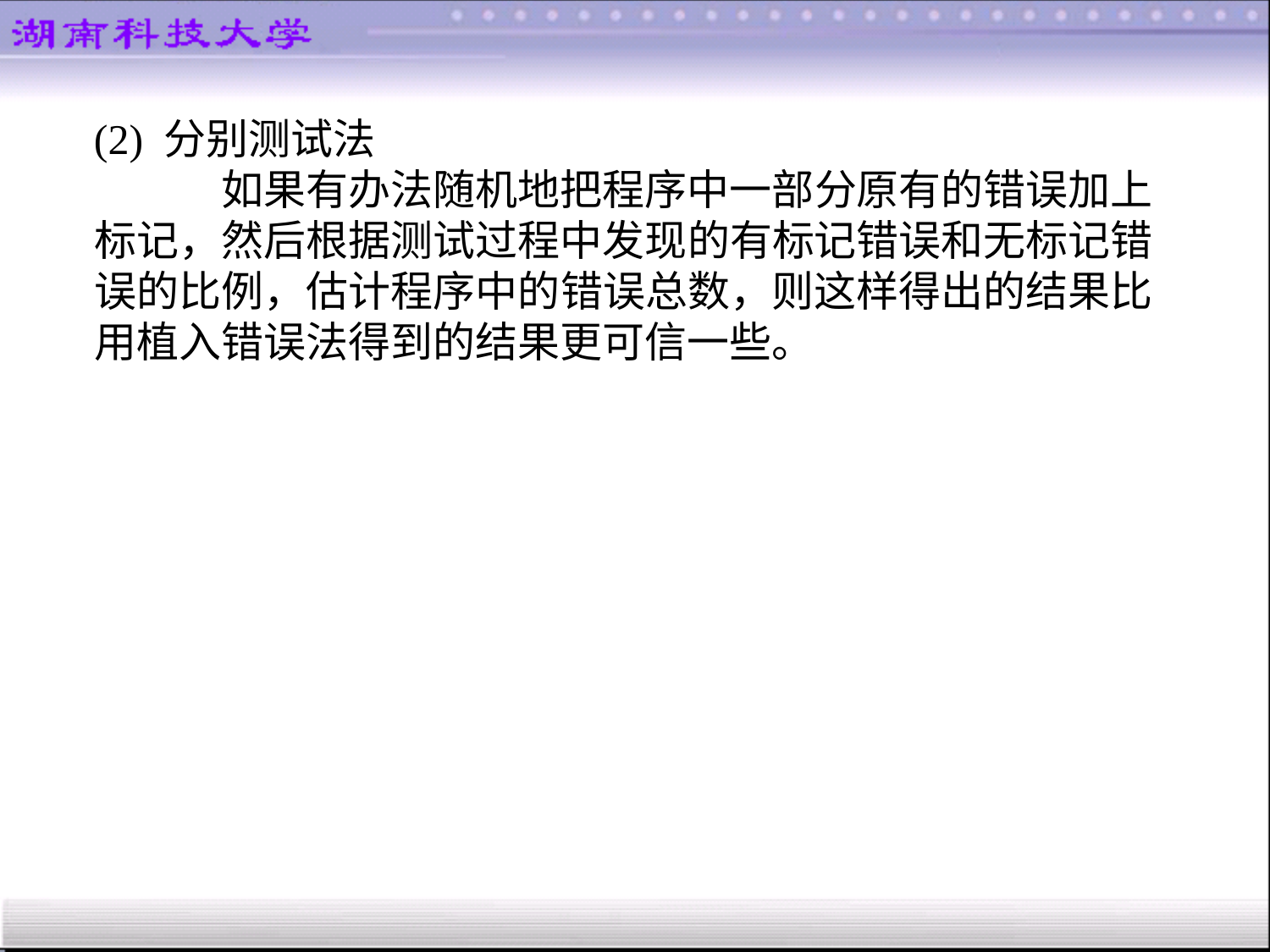

(2) 分别测试法
		如果有办法随机地把程序中一部分原有的错误加上标记，然后根据测试过程中发现的有标记错误和无标记错误的比例，估计程序中的错误总数，则这样得出的结果比用植入错误法得到的结果更可信一些。